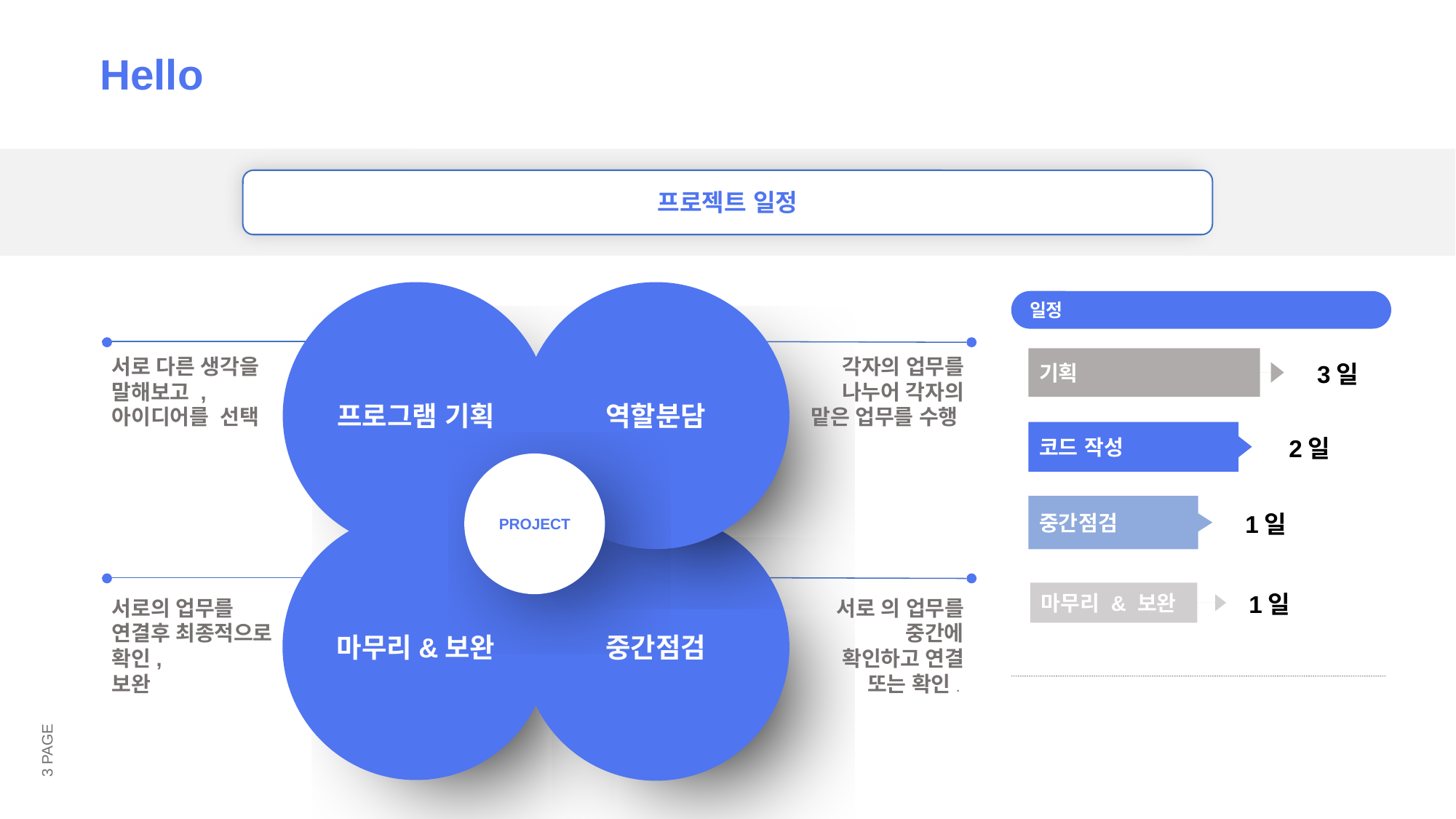

Hello

프로젝트 일정
프로그램 기획
역할분담
일정

기획
서로 다른 생각을  말해보고 ,  아이디어를  선택
각자의 업무를 나누어 각자의
 맡은 업무를 수행
3일
코드 작성
2일
PROJECT
중간점검
1일
마무리&보완
중간점검

마무리 & 보완
1일
서로의 업무를  연결후 최종적으로 확인,
보완
서로 의 업무를 중간에
확인하고 연결 또는 확인.
3 PAGE